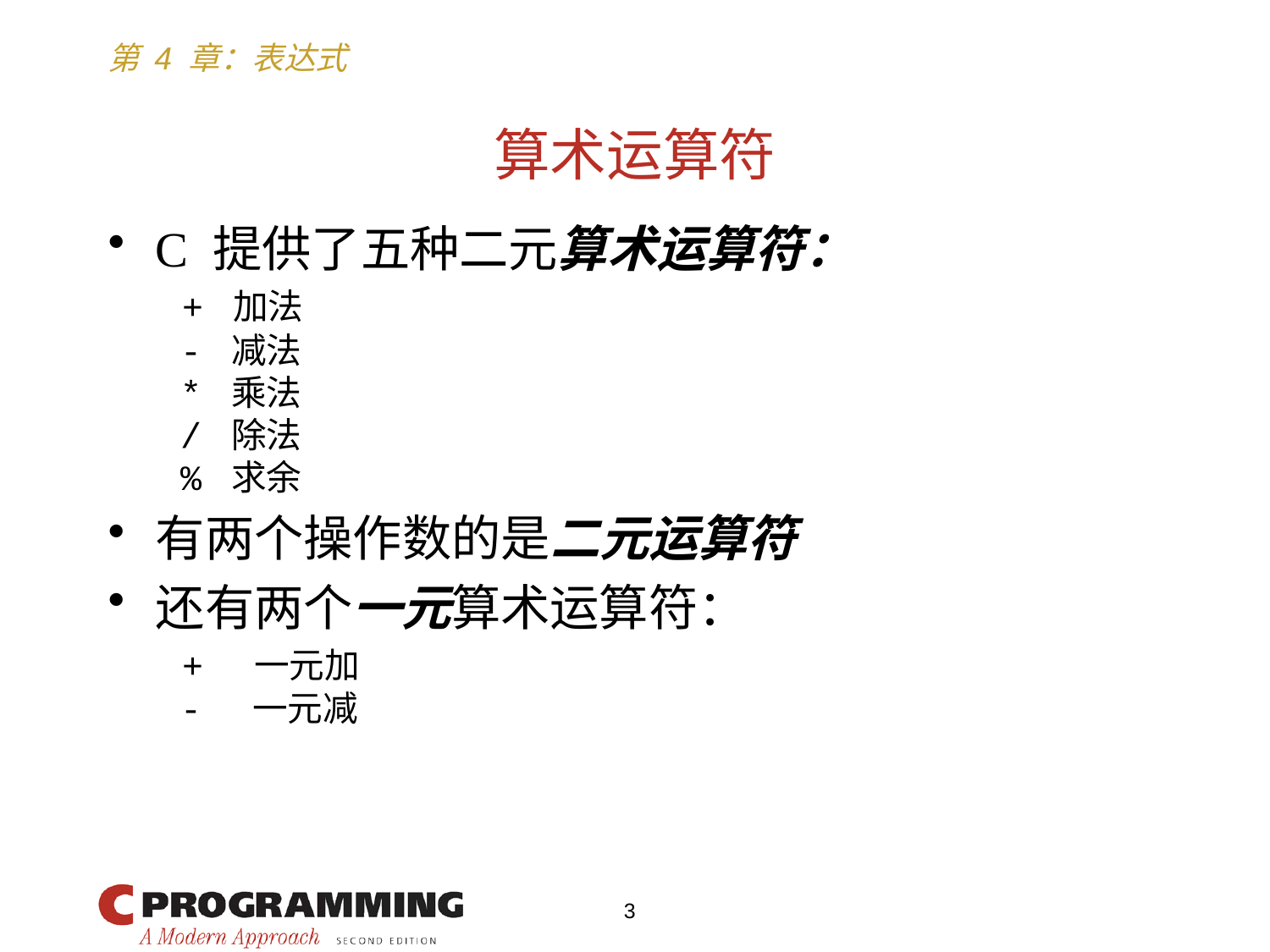

# 算术运算符
C 提供了五种二元算术运算符：
 + 加法
 - 减法
 * 乘法
 / 除法
 % 求余
有两个操作数的是二元运算符
还有两个一元算术运算符：
 +  一元加
 -  一元减

3